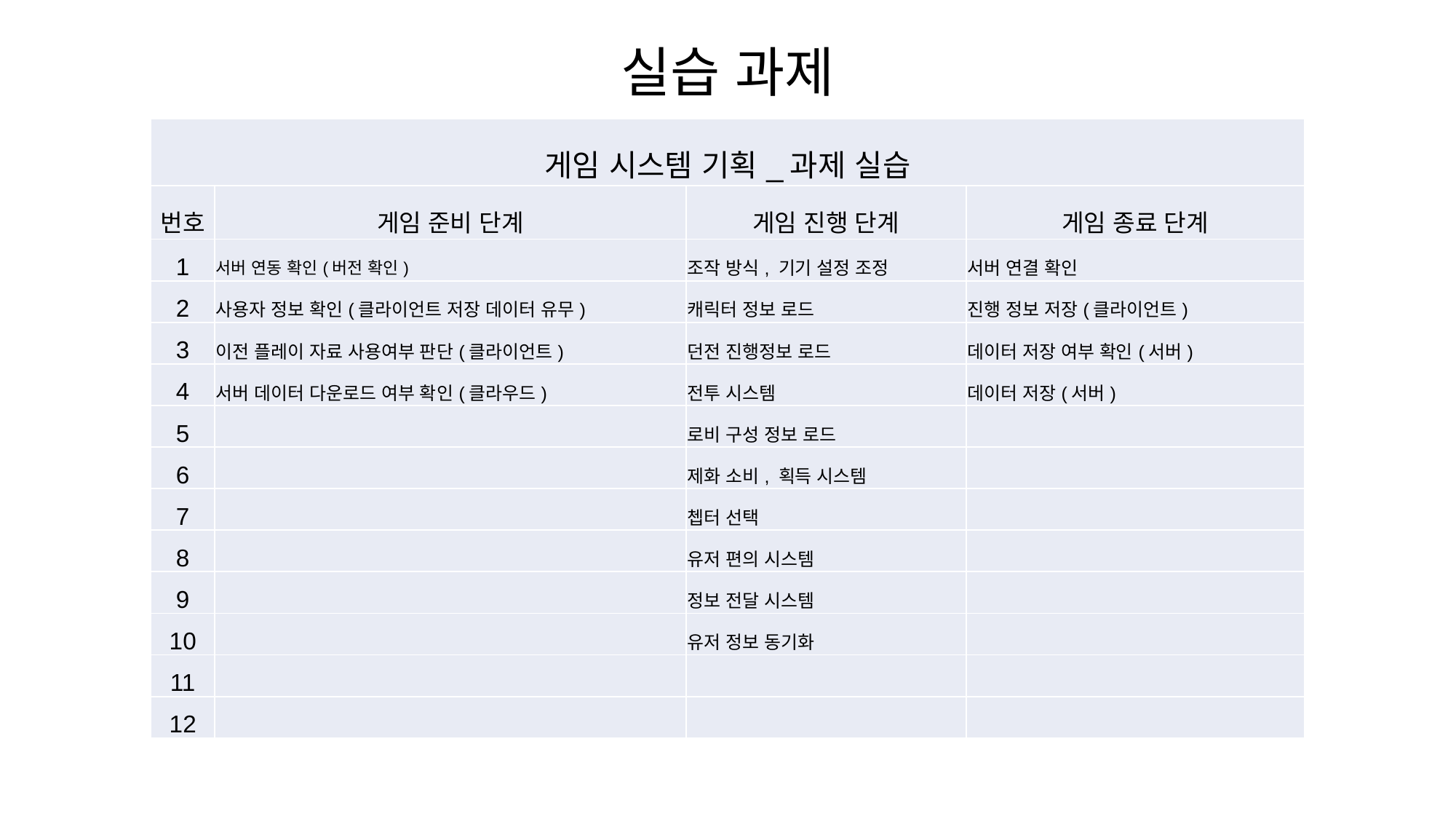

# 실습 과제
| 게임 시스템 기획\_과제 실습 |  |  |  |
| --- | --- | --- | --- |
| 번호 | 게임 준비 단계 | 게임 진행 단계 | 게임 종료 단계 |
| 1 | 서버 연동 확인(버전 확인) | 조작 방식, 기기 설정 조정 | 서버 연결 확인 |
| 2 | 사용자 정보 확인(클라이언트 저장 데이터 유무) | 캐릭터 정보 로드 | 진행 정보 저장(클라이언트) |
| 3 | 이전 플레이 자료 사용여부 판단(클라이언트) | 던전 진행정보 로드 | 데이터 저장 여부 확인(서버) |
| 4 | 서버 데이터 다운로드 여부 확인(클라우드) | 전투 시스템 | 데이터 저장(서버) |
| 5 |  | 로비 구성 정보 로드 |  |
| 6 |  | 제화 소비, 획득 시스템 |  |
| 7 |  | 쳅터 선택 |  |
| 8 |  | 유저 편의 시스템 |  |
| 9 |  | 정보 전달 시스템 |  |
| 10 |  | 유저 정보 동기화 |  |
| 11 |  |  |  |
| 12 |  |  |  |